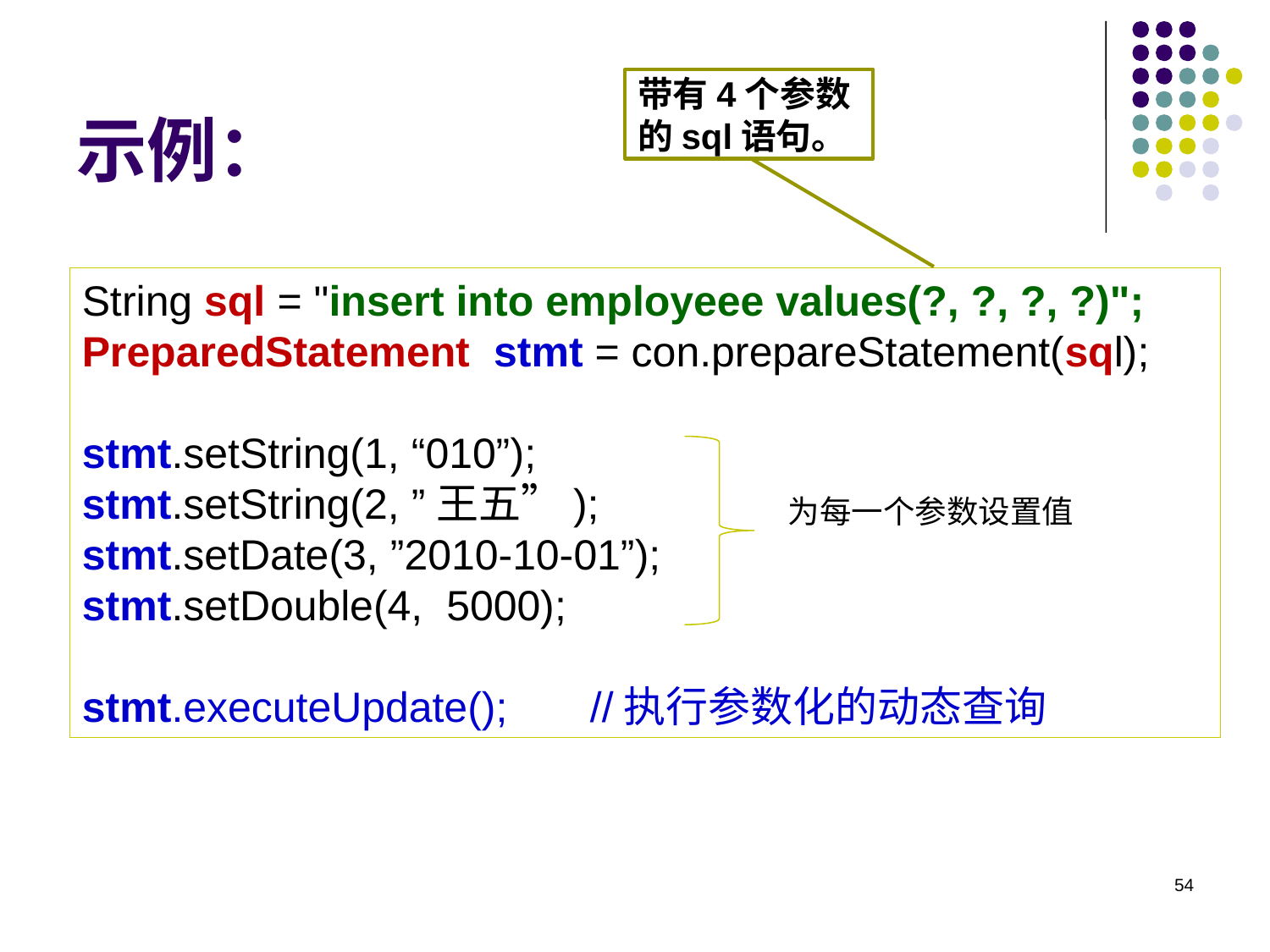

# 示例：
带有4个参数的sql语句。
String sql = "insert into employeee values(?, ?, ?, ?)";
PreparedStatement  stmt = con.prepareStatement(sql);

stmt.setString(1, “010”);
stmt.setString(2, ”王五”);
stmt.setDate(3, ”2010-10-01”);
stmt.setDouble(4,  5000);

stmt.executeUpdate();  	//执行参数化的动态查询

为每一个参数设置值
54